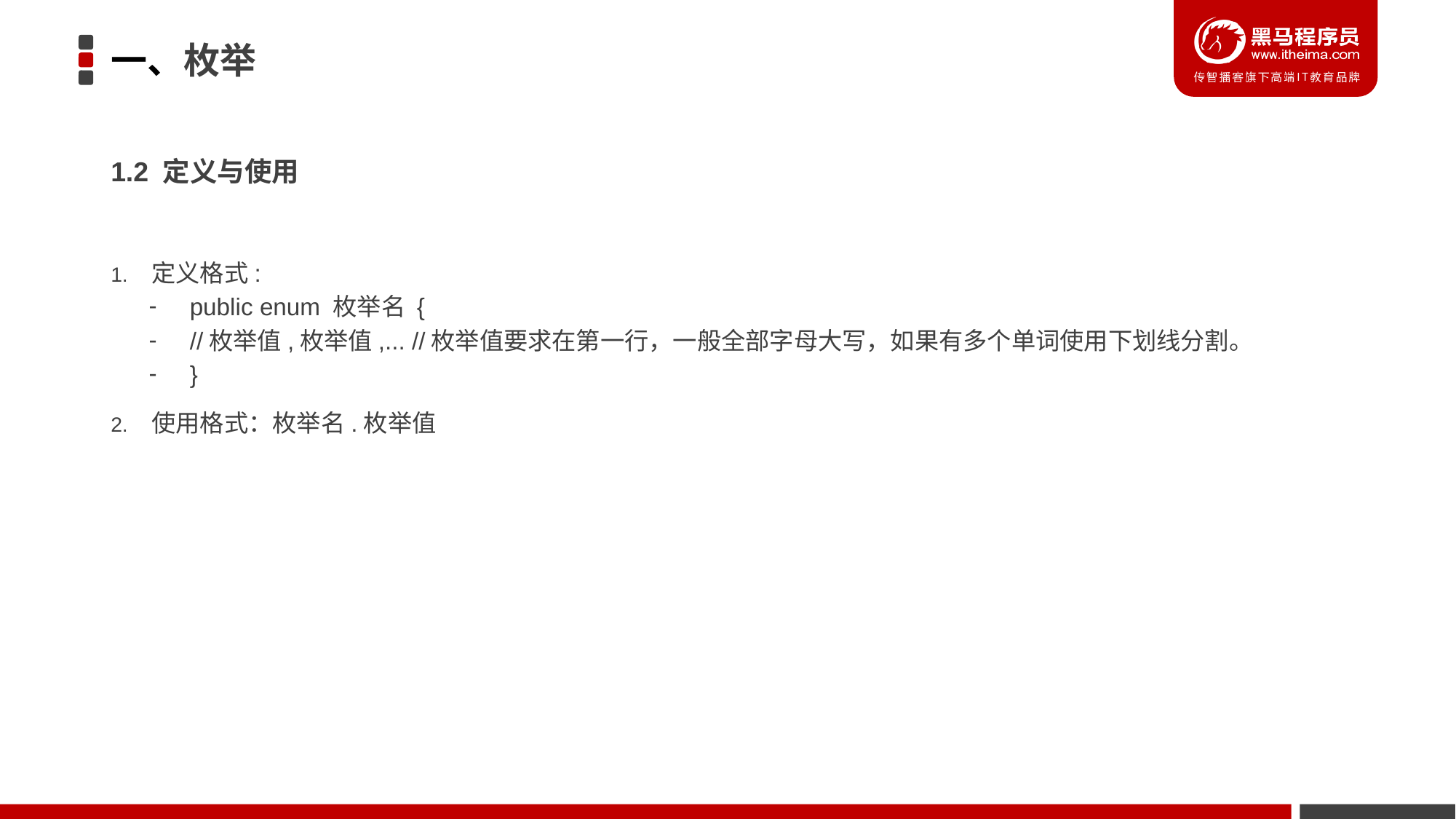

# 一、枚举
1.2 定义与使用
定义格式:
public enum 枚举名 {
//枚举值,枚举值,... //枚举值要求在第一行，一般全部字母大写，如果有多个单词使用下划线分割。
}
使用格式：枚举名.枚举值